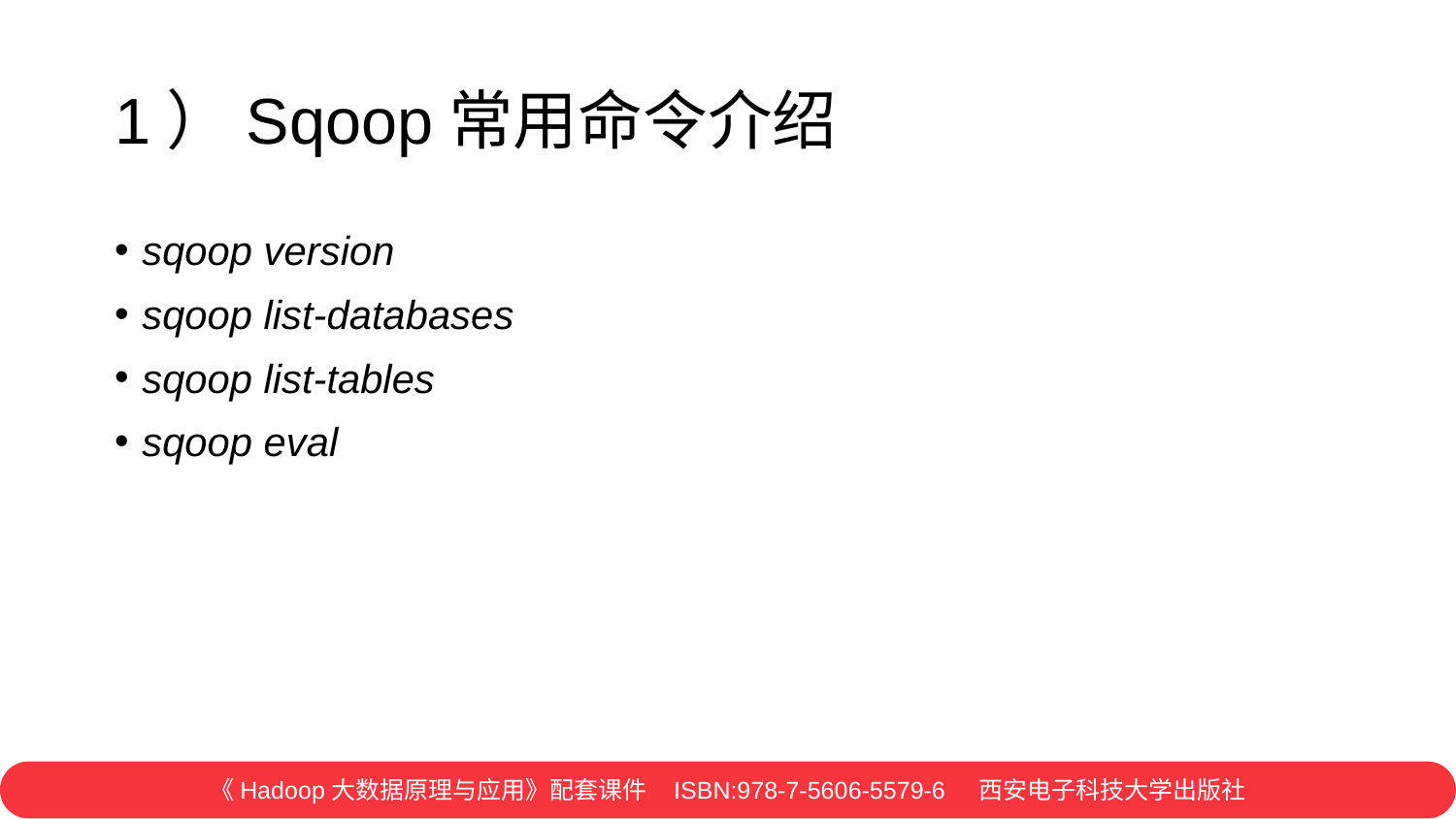

# 1）Sqoop常用命令介绍
sqoop version
sqoop list-databases
sqoop list-tables
sqoop eval